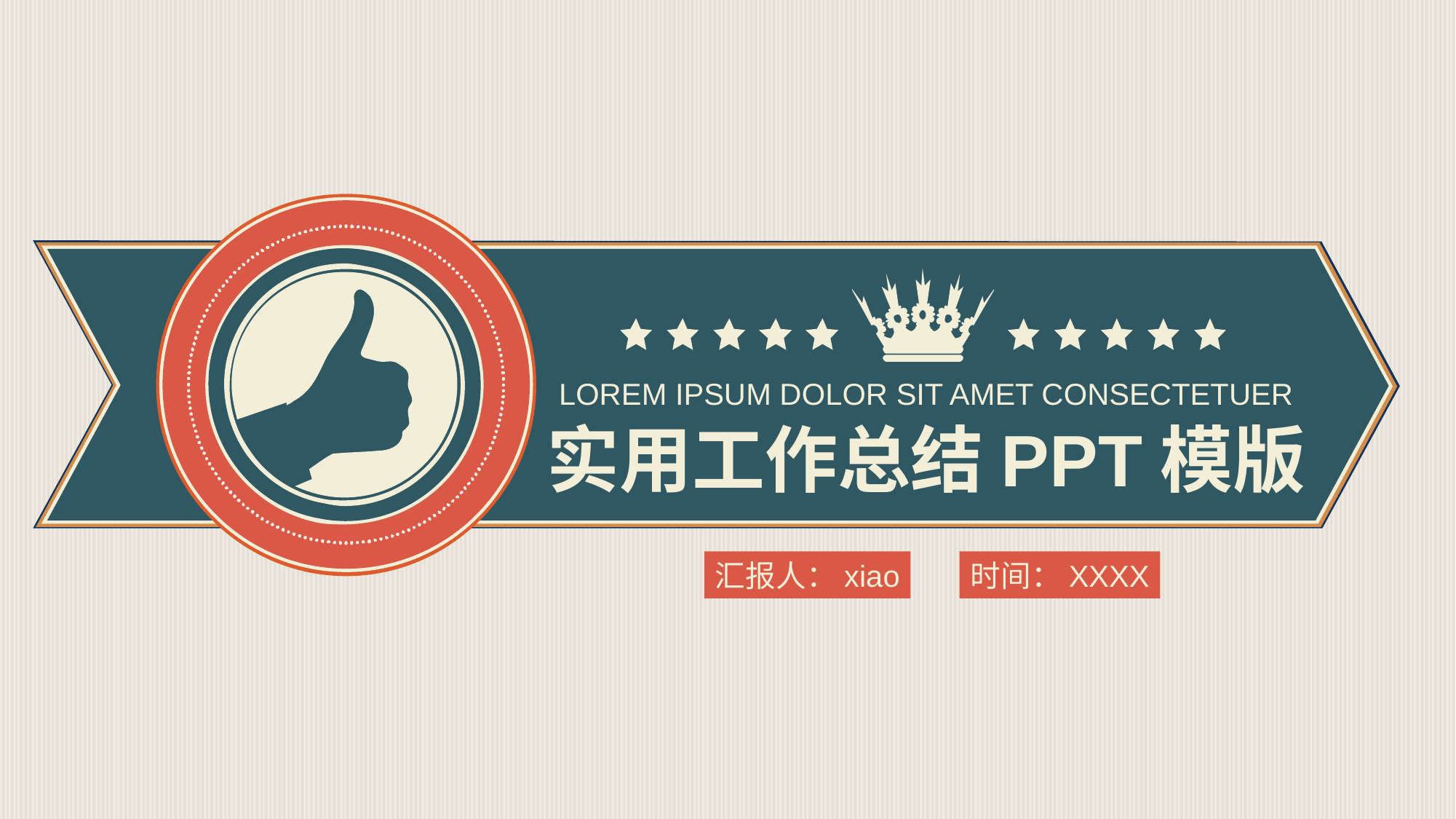

LOREM IPSUM DOLOR SIT AMET CONSECTETUER
实用工作总结PPT模版
汇报人：xiao
时间：XXXX